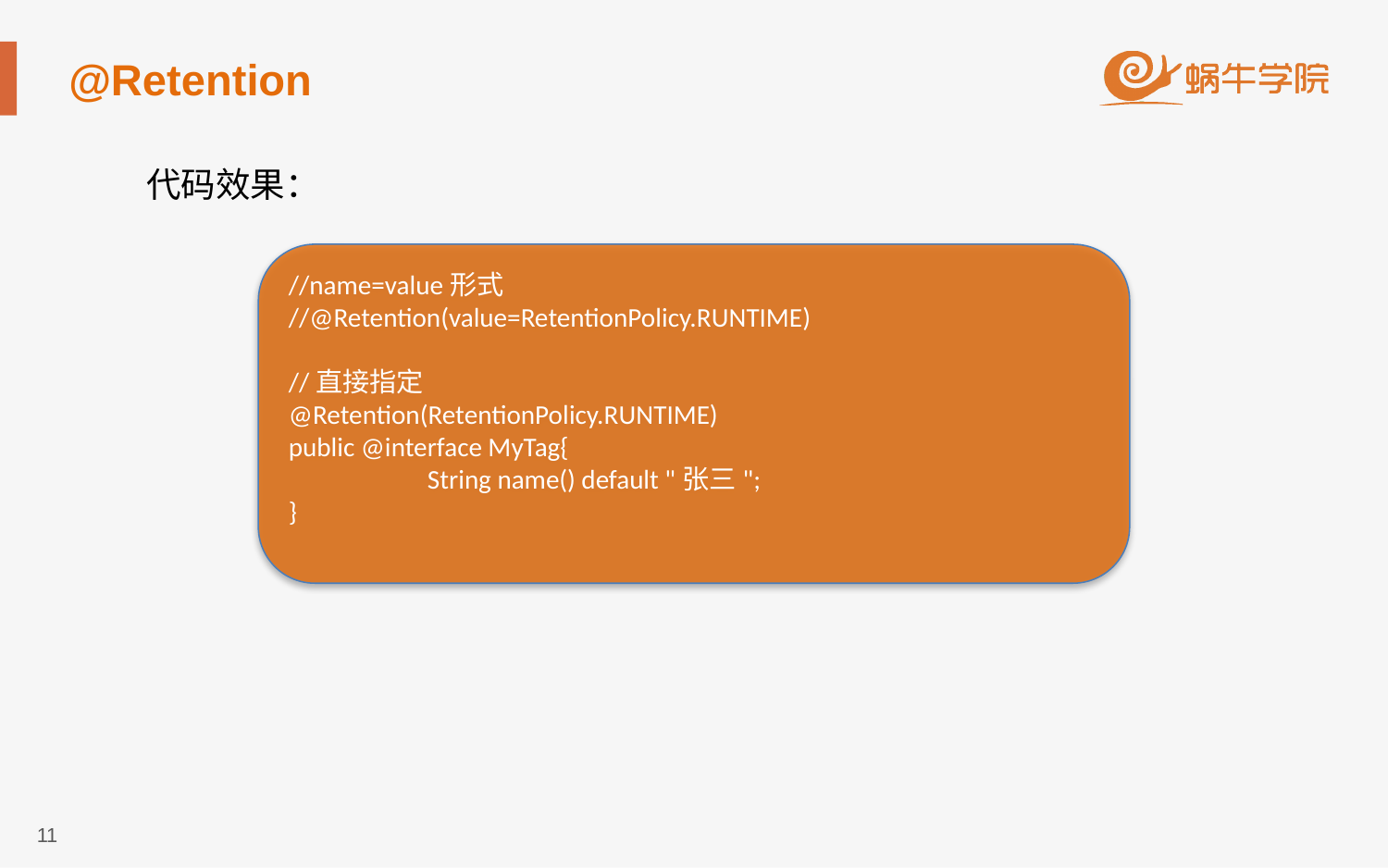

# @Retention
代码效果：
//name=value形式
//@Retention(value=RetentionPolicy.RUNTIME)

//直接指定
@Retention(RetentionPolicy.RUNTIME)
public @interface MyTag{
	String name() default "张三";
}